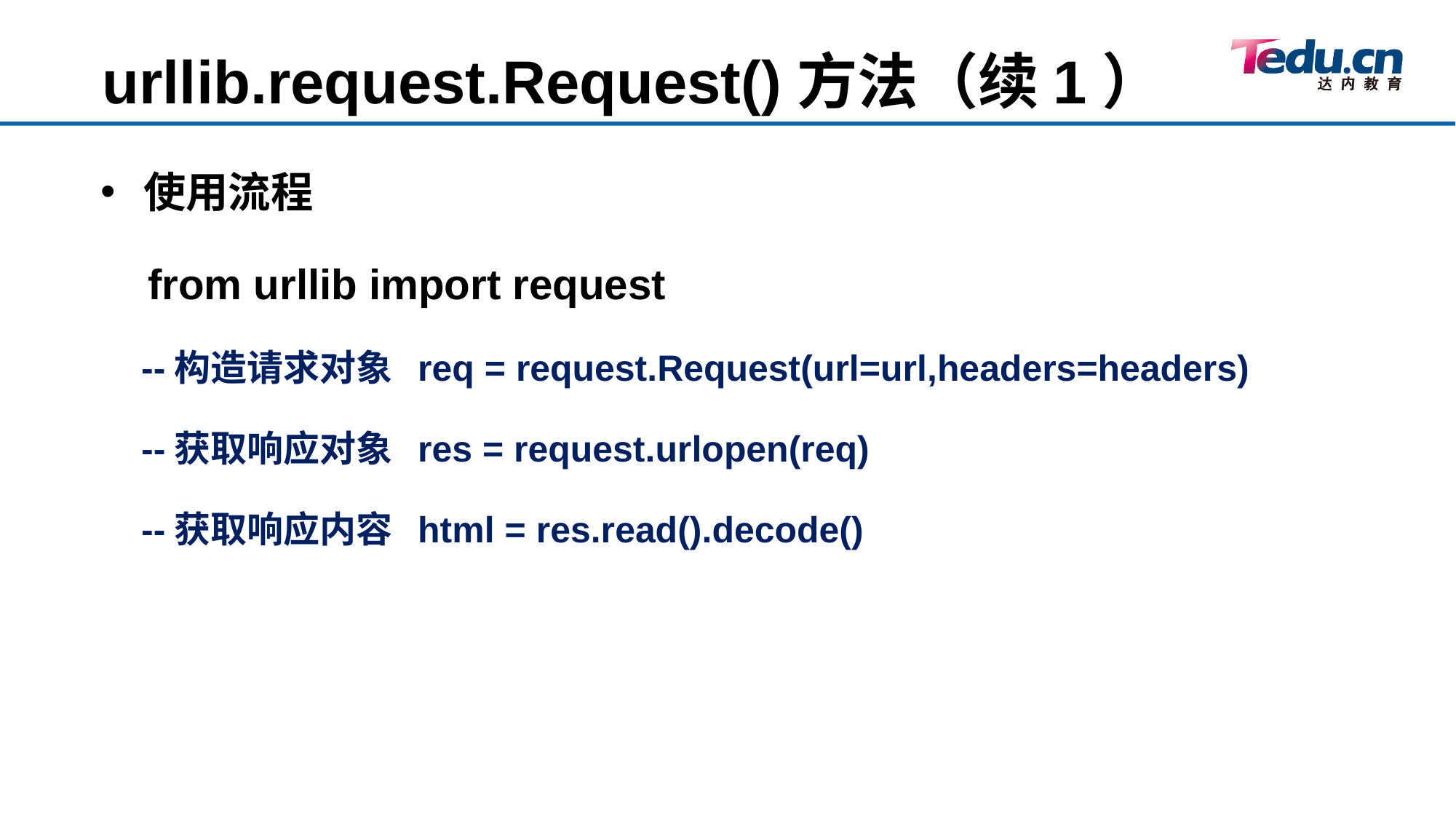

urllib.request.Request()方法（续1）
使用流程
    from urllib import request
    --构造请求对象  req = request.Request(url=url,headers=headers)
    --获取响应对象  res = request.urlopen(req)
    --获取响应内容  html = res.read().decode()